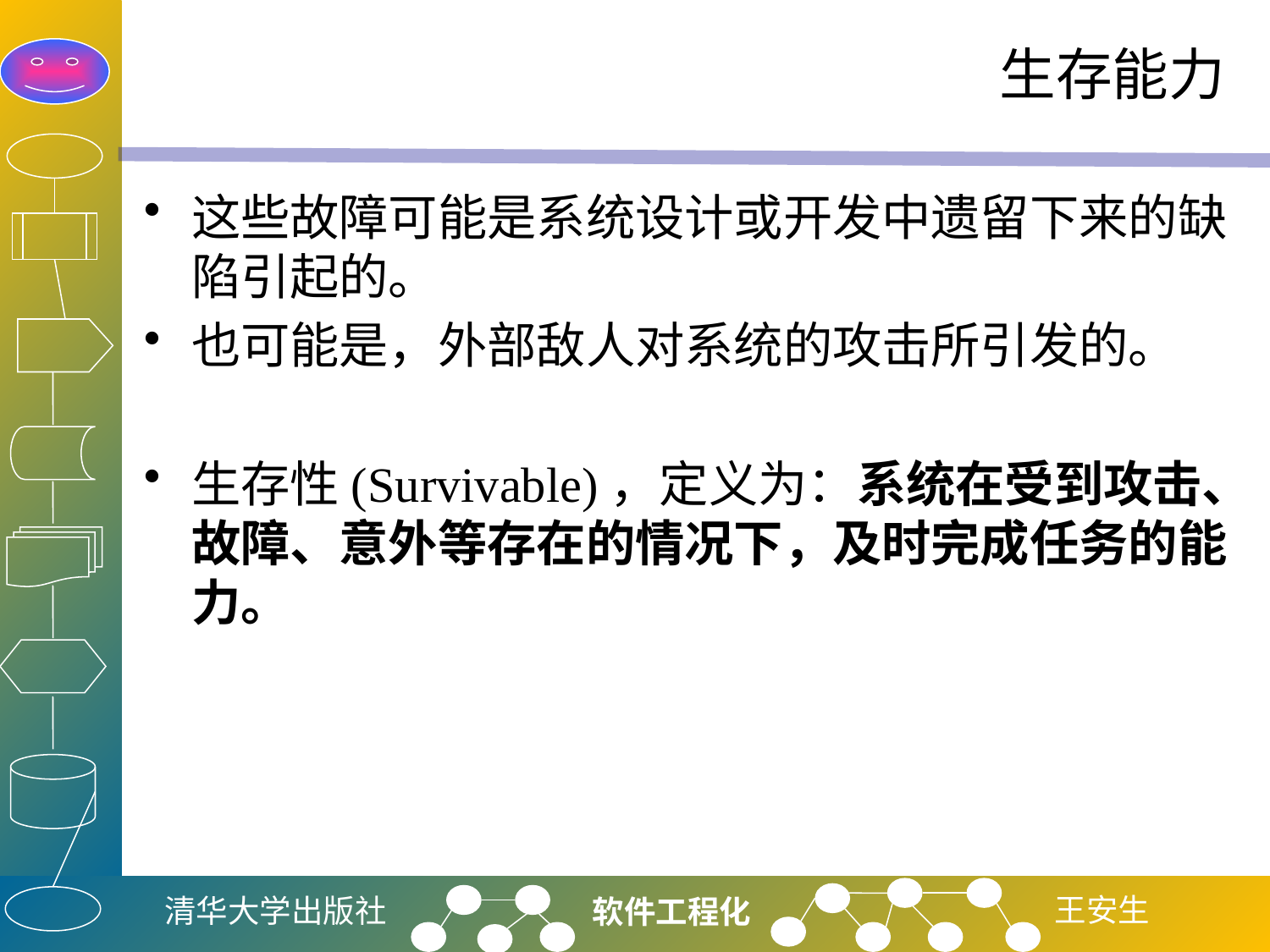

# 生存能力
这些故障可能是系统设计或开发中遗留下来的缺陷引起的。
也可能是，外部敌人对系统的攻击所引发的。

生存性(Survivable)，定义为：系统在受到攻击、故障、意外等存在的情况下，及时完成任务的能力。